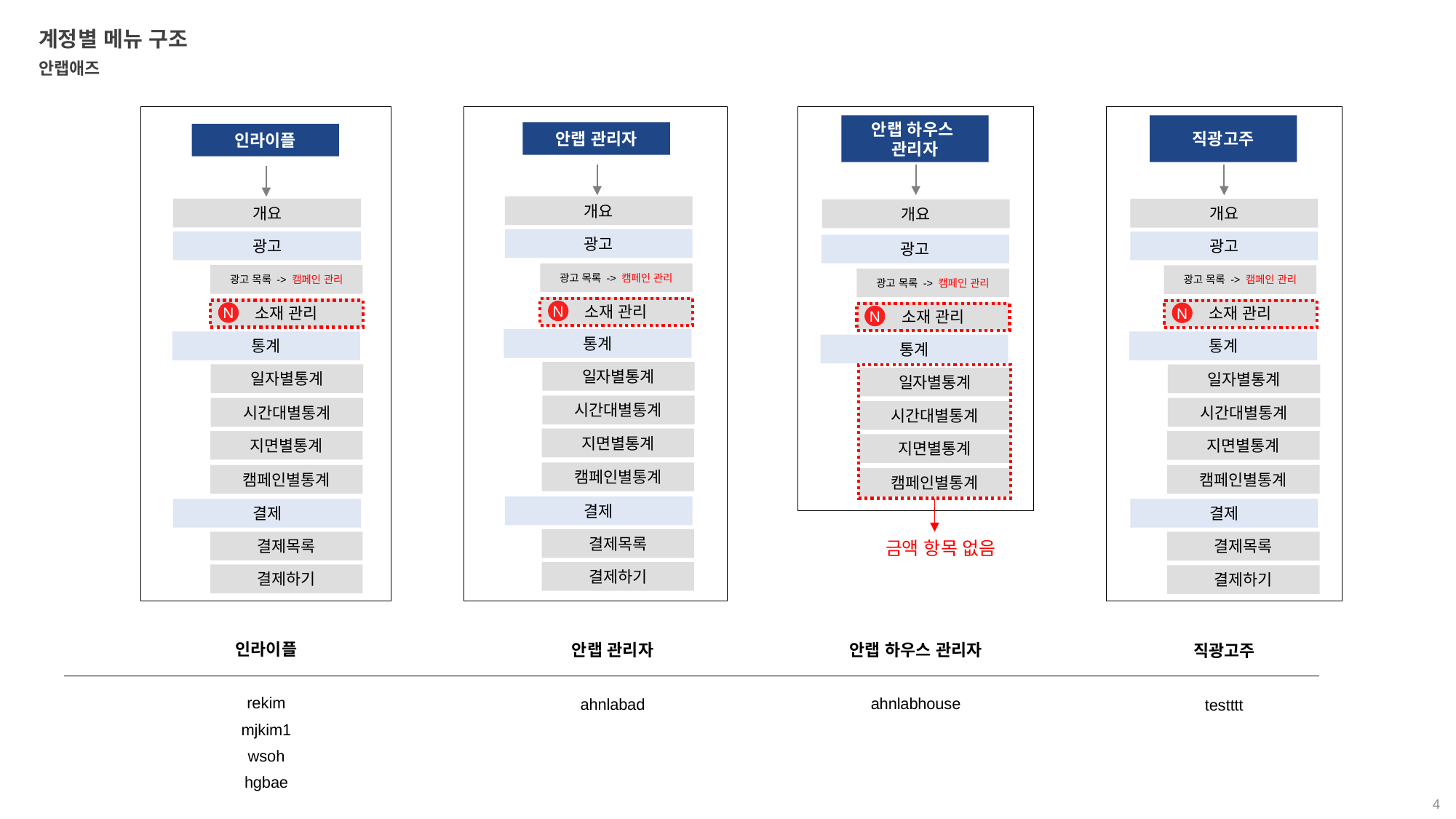

계정별 메뉴 구조
안랩애즈

안랩 하우스
관리자
직광고주
안랩 관리자
인라이플
개요
개요
개요
개요
광고
광고
광고
광고
광고 목록 -> 캠페인 관리
광고 목록 -> 캠페인 관리
광고 목록 -> 캠페인 관리
광고 목록 -> 캠페인 관리
소재 관리

소재 관리
소재 관리

N
소재 관리
N
N

N
통계
통계
통계
통계
일자별통계
일자별통계
일자별통계

일자별통계
시간대별통계
시간대별통계
시간대별통계
시간대별통계
지면별통계
지면별통계
지면별통계
지면별통계
캠페인별통계
캠페인별통계
캠페인별통계
캠페인별통계
결제
결제
결제
결제목록
결제목록
금액 항목 없음
결제목록
결제하기
결제하기
결제하기
인라이플

rekim
mjkim1
wsoh
hgbae
안랩 하우스 관리자

ahnlabhouse
안랩 관리자

ahnlabad
직광고주

testttt
4